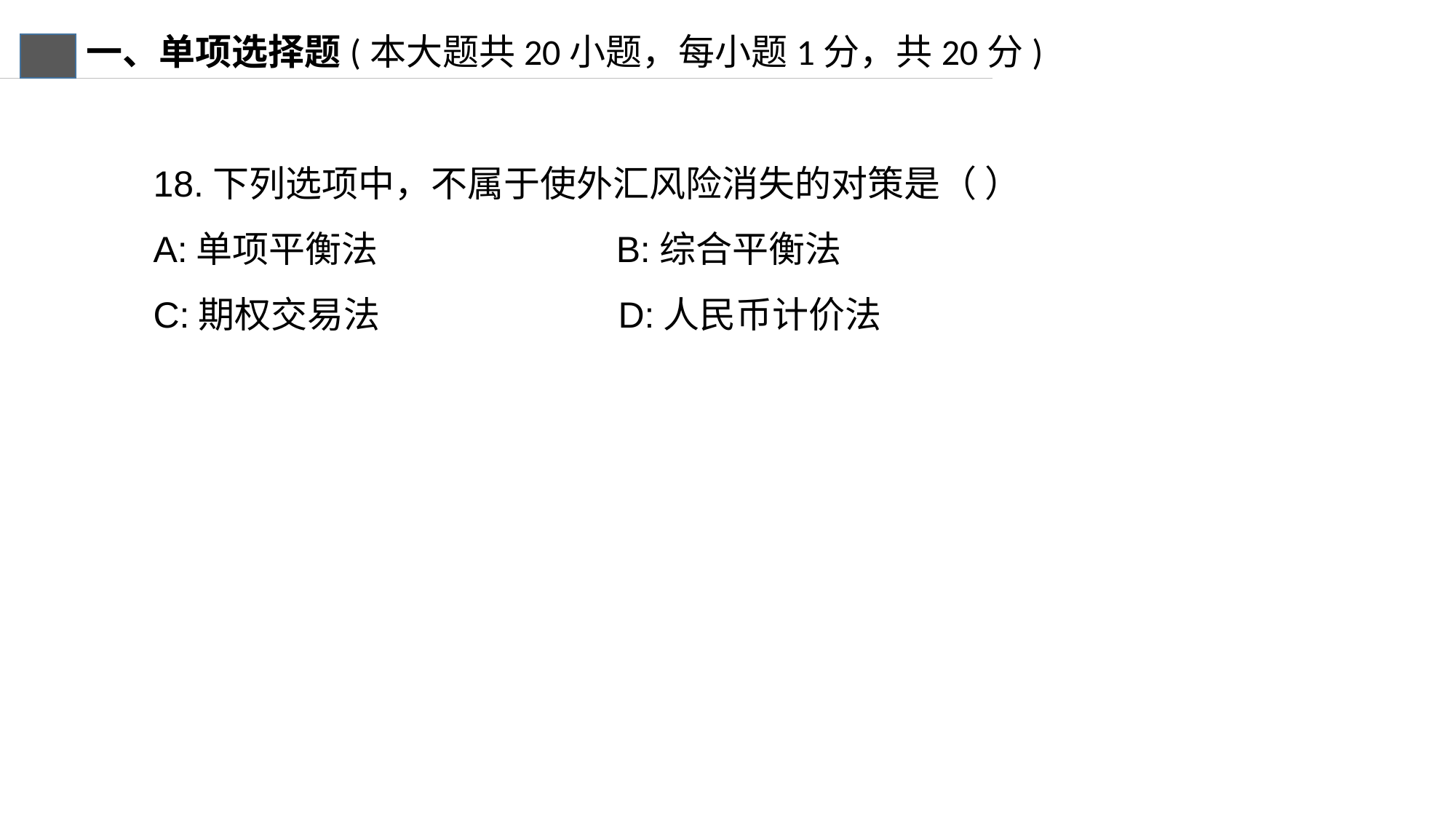

一、单项选择题(本大题共20小题，每小题1分，共20分)

18.下列选项中，不属于使外汇风险消失的对策是（ ）
A:单项平衡法                            B:综合平衡法
C:期权交易法                            D:人民币计价法